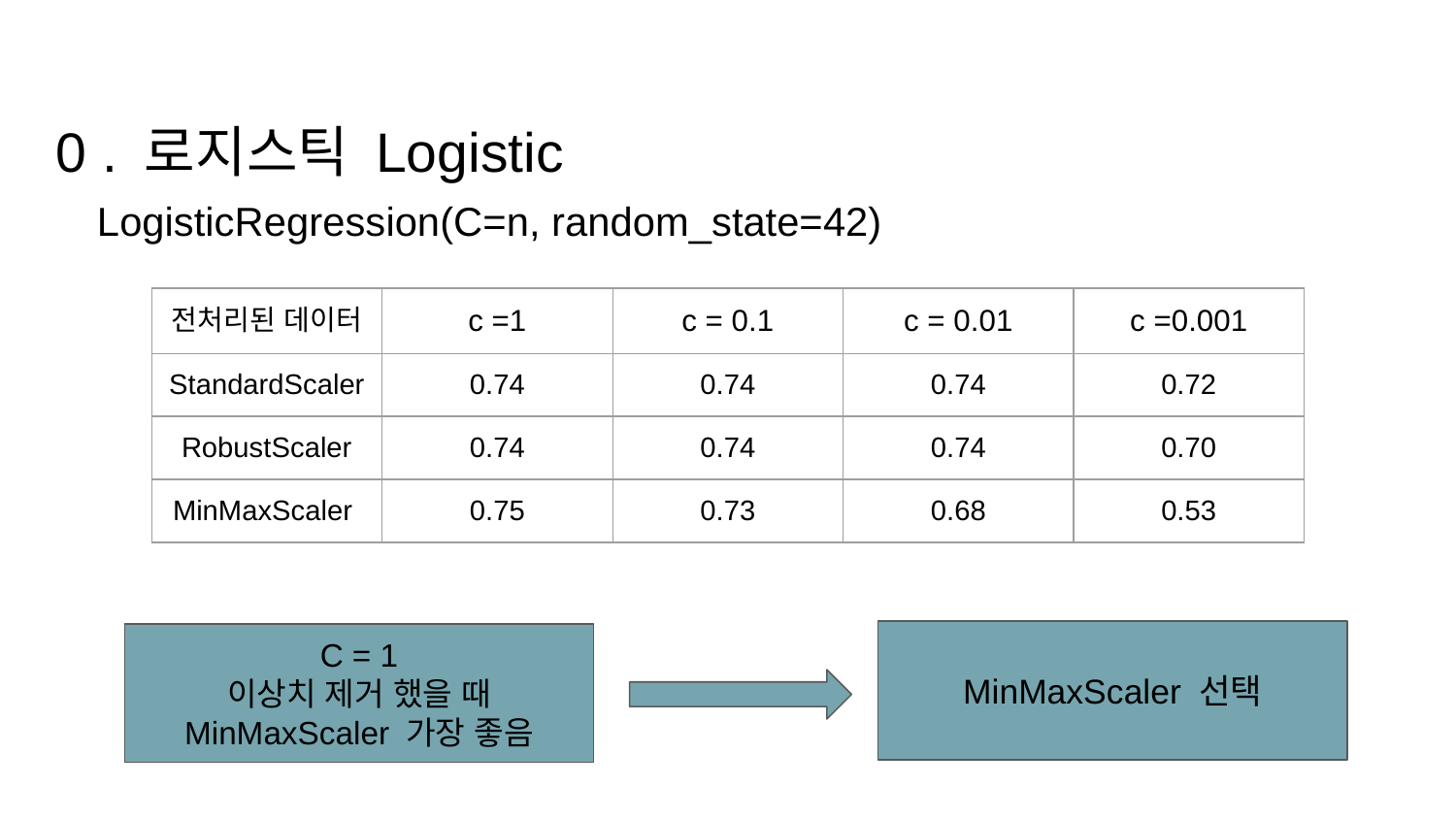

# 0 . 로지스틱 Logistic
LogisticRegression(C=n, random_state=42)
| 전처리된 데이터 | c =1 | c = 0.1 | c = 0.01 | c =0.001 |
| --- | --- | --- | --- | --- |
| StandardScaler | 0.74 | 0.74 | 0.74 | 0.72 |
| RobustScaler | 0.74 | 0.74 | 0.74 | 0.70 |
| MinMaxScaler | 0.75 | 0.73 | 0.68 | 0.53 |
MinMaxScaler 선택
C = 1
이상치 제거 했을 때
MinMaxScaler 가장 좋음